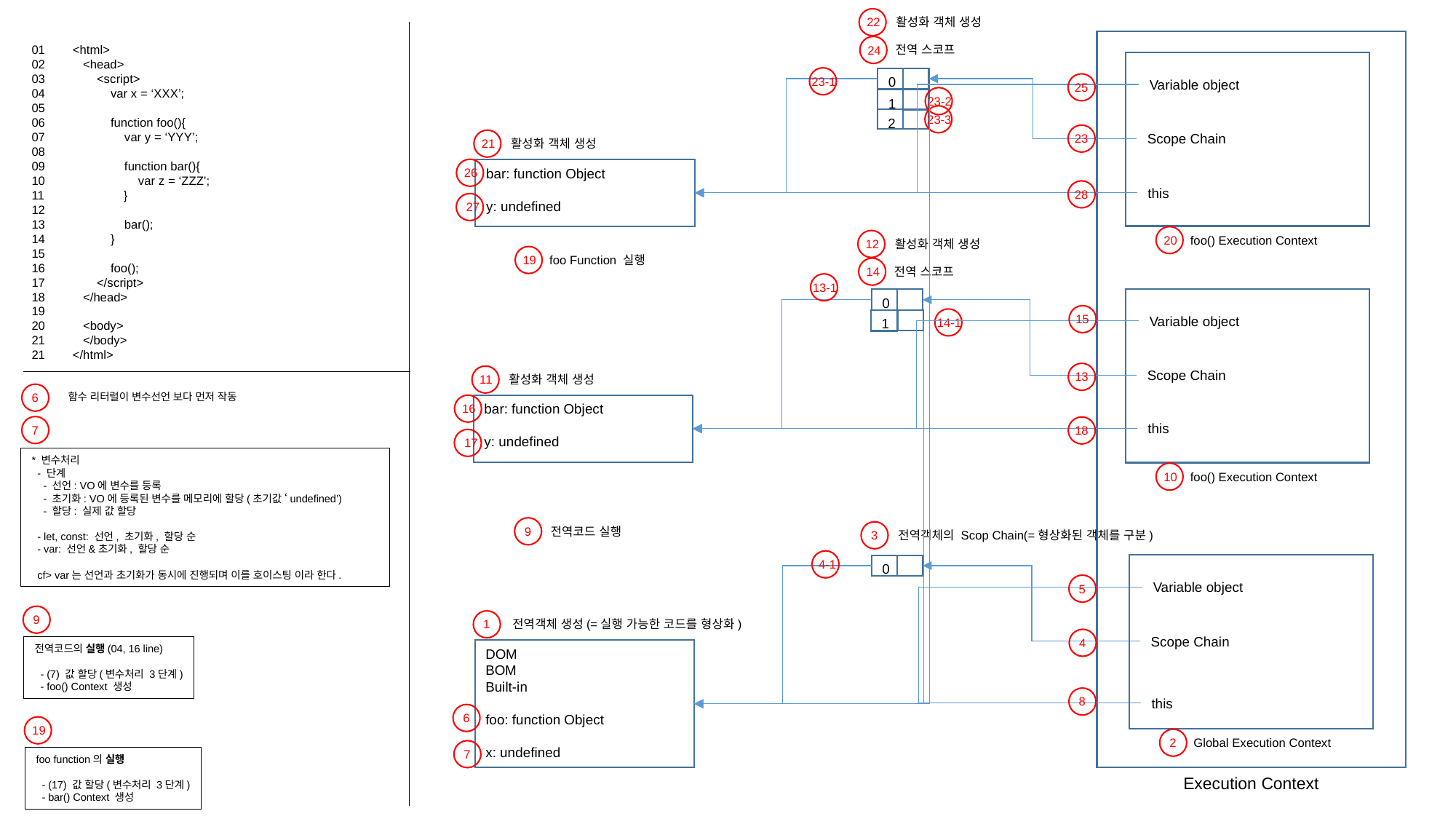

22
활성화 객체 생성

24
전역 스코프
01        <html>
02           <head>
03               <script>
04                   var x = ‘XXX’;
05
06                   function foo(){
07                       var y = ‘YYY’;
08
09                       function bar(){
10                           var z = ‘ZZZ’;
11                       }
12
13                       bar();
14                   }
15
16                   foo();
17               </script>
18           </head>
19
20           <body>
21           </body>
21        </html>

Variable object
Scope Chain
this

20
foo() Execution Context

23-1
0

1

2

25

23-2

23-3

23

21
활성화 객체 생성

26
bar: function Object

y: undefined

28

27

12
활성화 객체 생성

19
foo Function 실행

14
전역 스코프

13-1

Variable object
Scope Chain
this

10
foo() Execution Context
0

1

15

14-1

13

11
활성화 객체 생성

6
함수 리터럴이 변수선언 보다 먼저 작동

16
bar: function Object

y: undefined

7

18

17
* 변수처리
  - 단계
    - 선언: VO에 변수를 등록
    - 초기화: VO에 등록된 변수를 메모리에 할당(초기값 ‘undefined’)
    - 할당: 실제 값 할당

  - let, const: 선언, 초기화, 할당 순
  - var: 선언&초기화, 할당 순

  cf> var는 선언과 초기화가 동시에 진행되며 이를 호이스팅 이라 한다.

9
전역코드 실행

3
전역객체의 Scop Chain(=형상화된 객체를 구분)

4-1

Variable object
Scope Chain
this

2
Global Execution Context
0

5

9

1
전역객체 생성(=실행 가능한 코드를 형상화)

4
전역코드의 실행(04, 16 line)

  - (7) 값 할당(변수처리 3단계)
  - foo() Context 생성
DOM
BOM
Built-in

foo: function Object

x: undefined

8

6

19

7
foo function의 실행

  - (17) 값 할당(변수처리 3단계)
  - bar() Context 생성
Execution Context